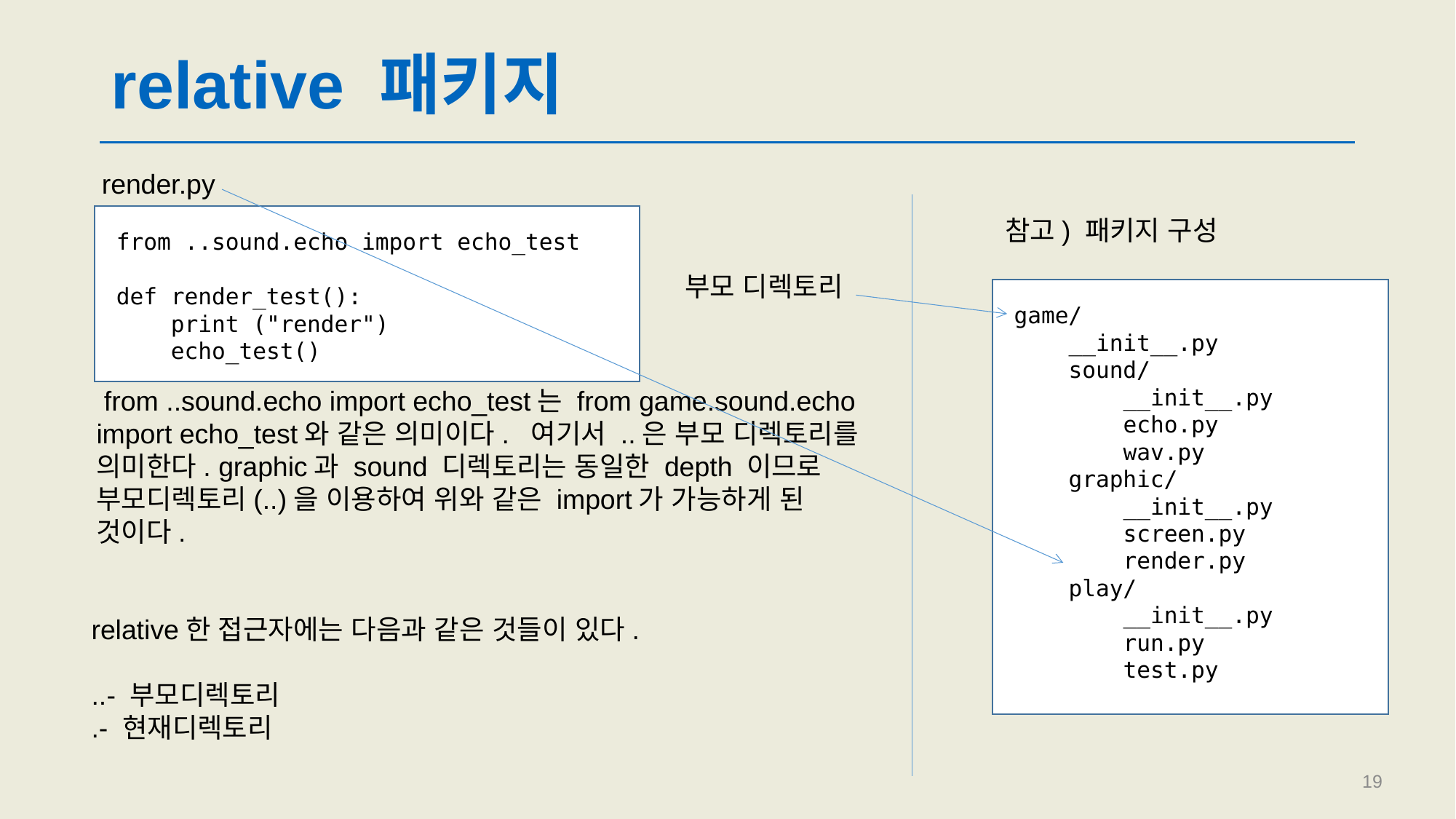

# relative 패키지
render.py
from ..sound.echo import echo_test

def render_test():
    print ("render")
    echo_test()
참고) 패키지 구성
부모 디렉토리
game/
    __init__.py
    sound/
        __init__.py
        echo.py
        wav.py
    graphic/
        __init__.py
        screen.py
        render.py
    play/
        __init__.py
        run.py
        test.py
 from ..sound.echo import echo_test는 from game.sound.echo import echo_test와 같은 의미이다.  여기서 ..은 부모 디렉토리를 의미한다. graphic과 sound 디렉토리는 동일한 depth 이므로 부모디렉토리(..)을 이용하여 위와 같은 import가 가능하게 된 것이다.
relative한 접근자에는 다음과 같은 것들이 있다.

..- 부모디렉토리
.- 현재디렉토리
19